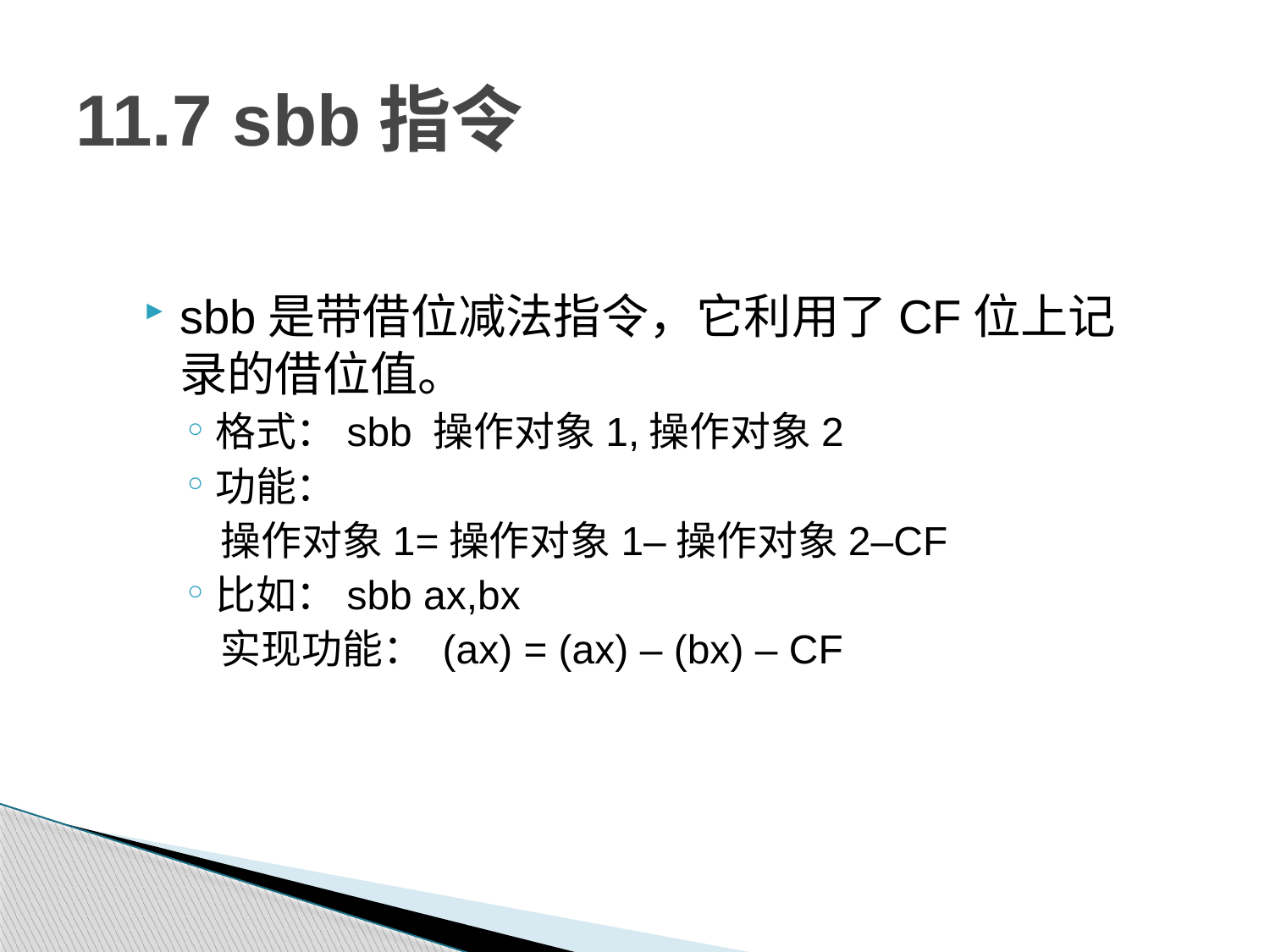

# 11.7 sbb指令
sbb是带借位减法指令，它利用了CF位上记录的借位值。
格式：sbb 操作对象1,操作对象2
功能：
   操作对象1=操作对象1–操作对象2–CF
比如：sbb ax,bx
   实现功能： (ax) = (ax) – (bx) – CF